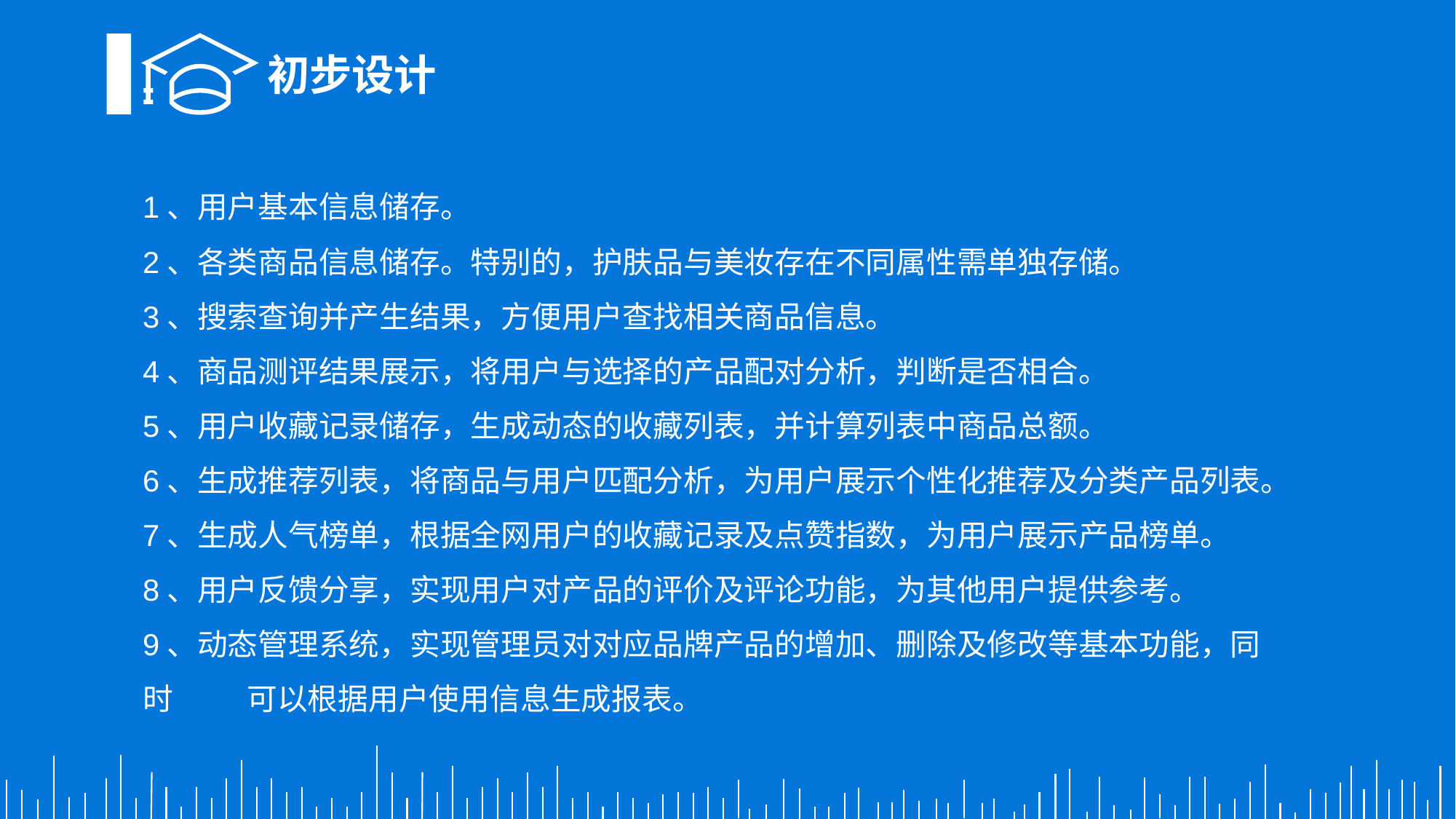

初步设计
1、用户基本信息储存。
2、各类商品信息储存。特别的，护肤品与美妆存在不同属性需单独存储。
3、搜索查询并产生结果，方便用户查找相关商品信息。
4、商品测评结果展示，将用户与选择的产品配对分析，判断是否相合。
5、用户收藏记录储存，生成动态的收藏列表，并计算列表中商品总额。
6、生成推荐列表，将商品与用户匹配分析，为用户展示个性化推荐及分类产品列表。
7、生成人气榜单，根据全网用户的收藏记录及点赞指数，为用户展示产品榜单。
8、用户反馈分享，实现用户对产品的评价及评论功能，为其他用户提供参考。
9、动态管理系统，实现管理员对对应品牌产品的增加、删除及修改等基本功能，同时           可以根据用户使用信息生成报表。